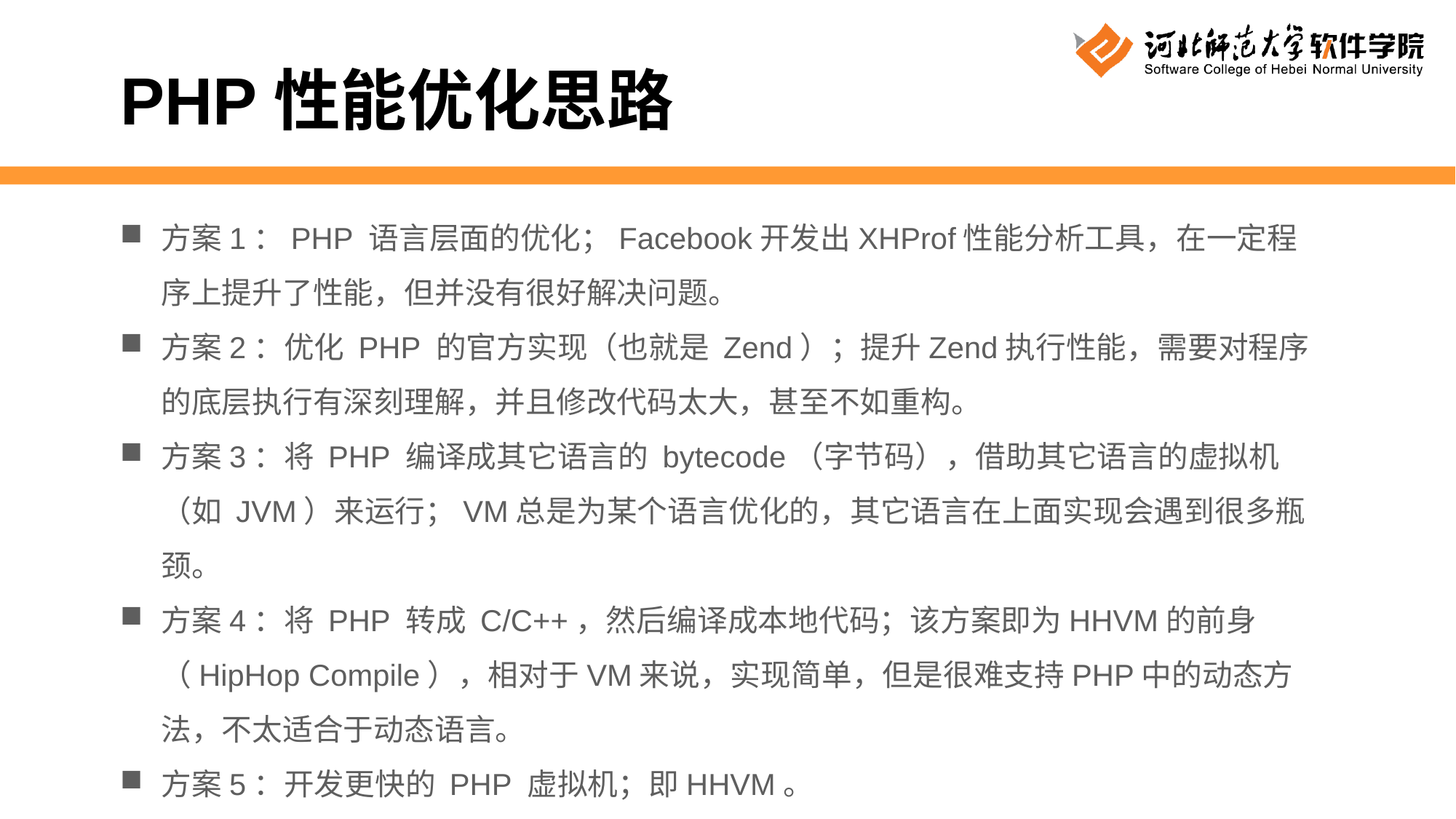

PHP性能优化思路
方案1：PHP 语言层面的优化；Facebook开发出XHProf性能分析工具，在一定程序上提升了性能，但并没有很好解决问题。
方案2：优化 PHP 的官方实现（也就是 Zend）；提升Zend执行性能，需要对程序的底层执行有深刻理解，并且修改代码太大，甚至不如重构。
方案3：将 PHP 编译成其它语言的 bytecode（字节码），借助其它语言的虚拟机（如 JVM）来运行；VM总是为某个语言优化的，其它语言在上面实现会遇到很多瓶颈。
方案4：将 PHP 转成 C/C++，然后编译成本地代码；该方案即为HHVM的前身（HipHop Compile），相对于VM来说，实现简单，但是很难支持PHP中的动态方法，不太适合于动态语言。
方案5：开发更快的 PHP 虚拟机；即HHVM。